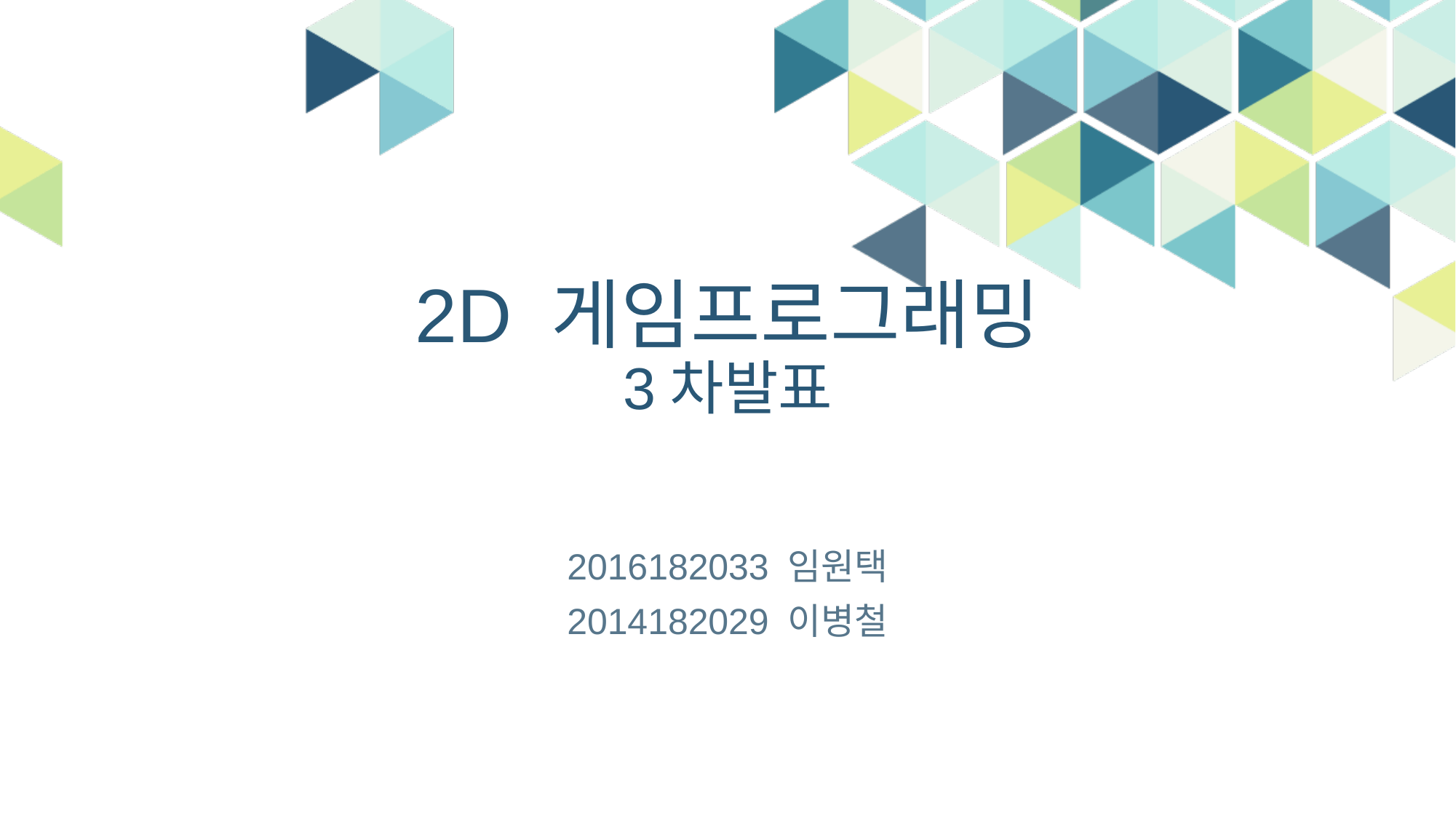

# 2D 게임프로그래밍 3차발표
2016182033 임원택
2014182029 이병철